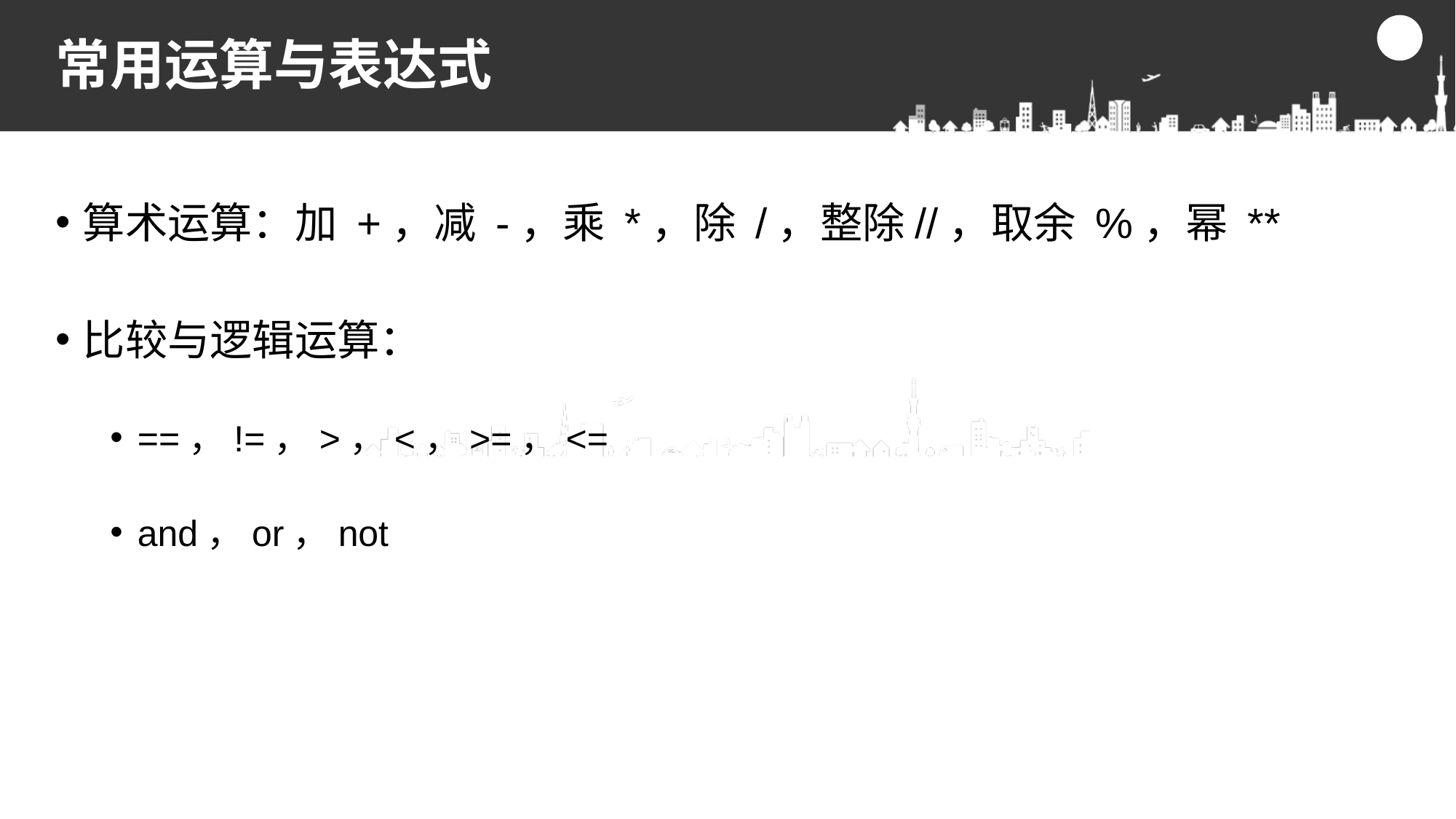

# 常用运算与表达式
12
算术运算：加 +，减 -，乘 *，除 /，整除//，取余 %，幂 **
比较与逻辑运算：
==，!=，>，<，>=，<=
and，or，not